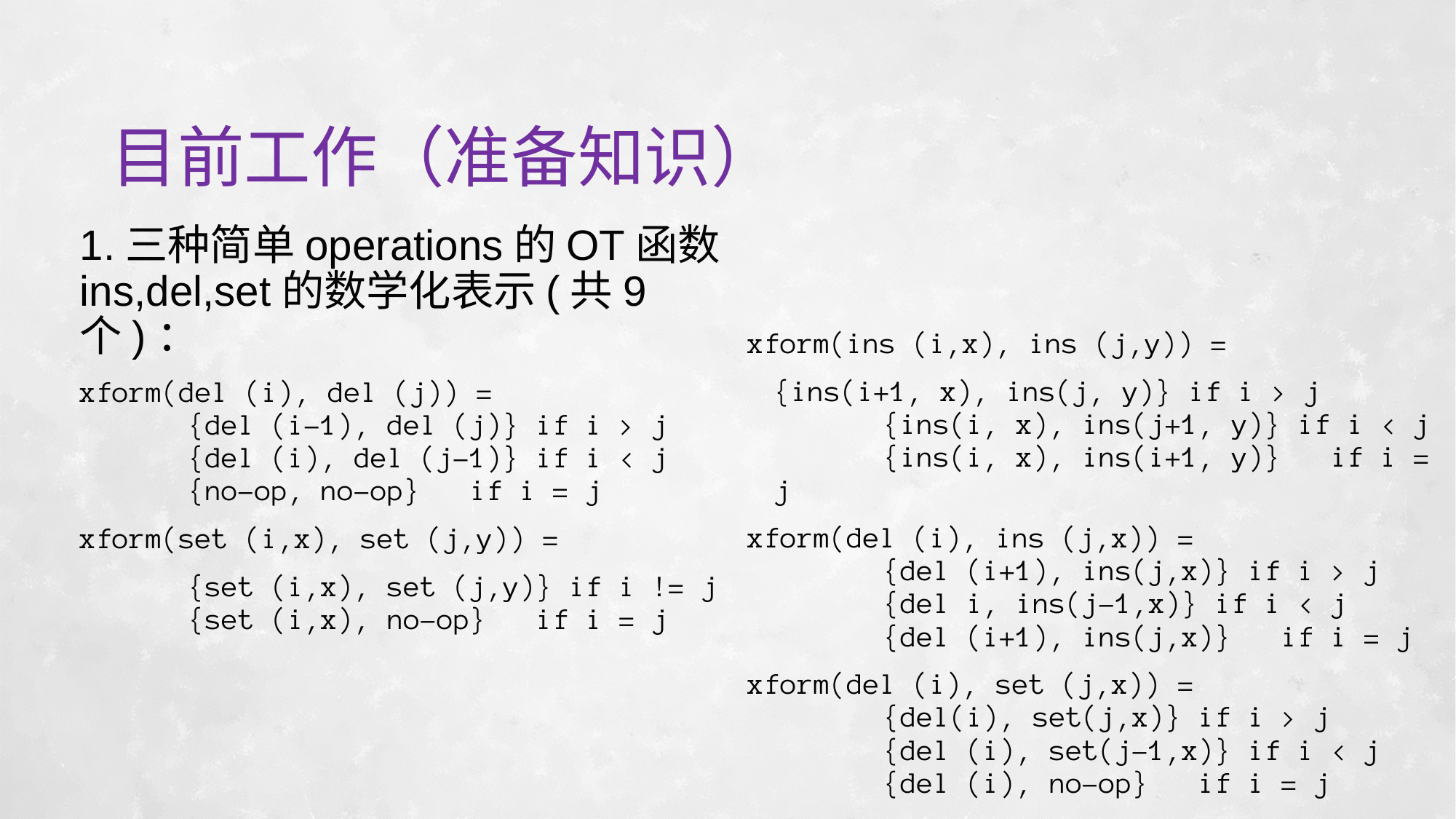

# 目前工作（准备知识）
1.三种简单operations的OT函数ins,del,set的数学化表示(共9个)：
xform(del (i), del (j)) =
	{del (i-1), del (j)} if i > j
	{del (i), del (j-1)} if i < j
	{no-op, no-op}   if i = j
xform(set (i,x), set (j,y)) =
	{set (i,x), set (j,y)} if i != j
	{set (i,x), no-op}   if i = j

xform(ins (i,x), ins (j,y)) =
	{ins(i+1, x), ins(j, y)} if i > j
	{ins(i, x), ins(j+1, y)} if i < j
	{ins(i, x), ins(i+1, y)}   if i = j
xform(del (i), ins (j,x)) =
	{del (i+1), ins(j,x)} if i > j
	{del i, ins(j-1,x)} if i < j
	{del (i+1), ins(j,x)}   if i = j
xform(del (i), set (j,x)) =
	{del(i), set(j,x)} if i > j
	{del (i), set(j-1,x)} if i < j
	{del (i), no-op}   if i = j
....................